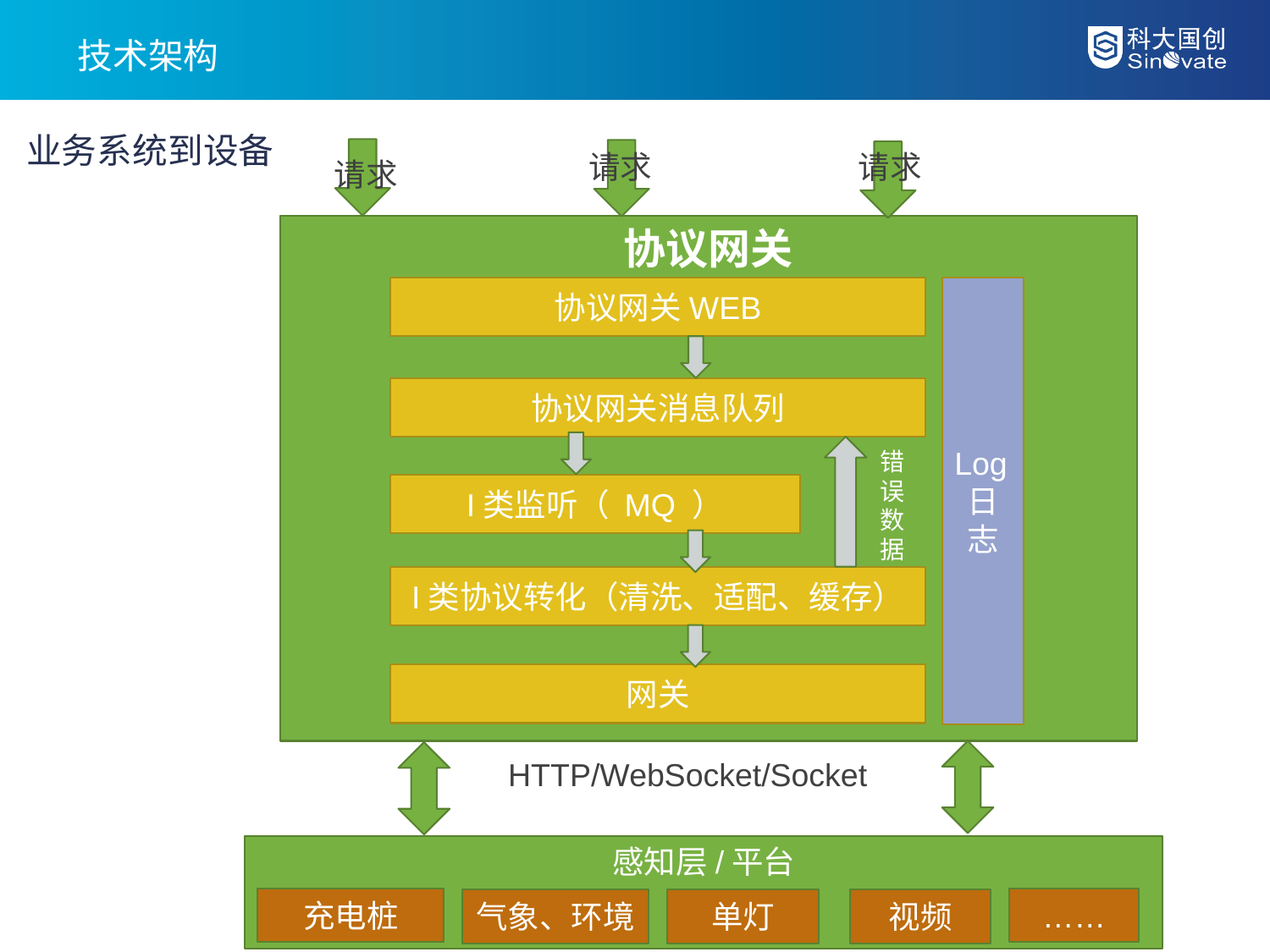

技术架构
业务系统到设备

请求
请求

请求
协议网关
Log日志
协议网关WEB

协议网关消息队列

错误数据
I类监听（ MQ ）

I类协议转化（清洗、适配、缓存）

网关
HTTP/WebSocket/Socket

感知层/平台
充电桩
……
气象、环境
单灯
视频